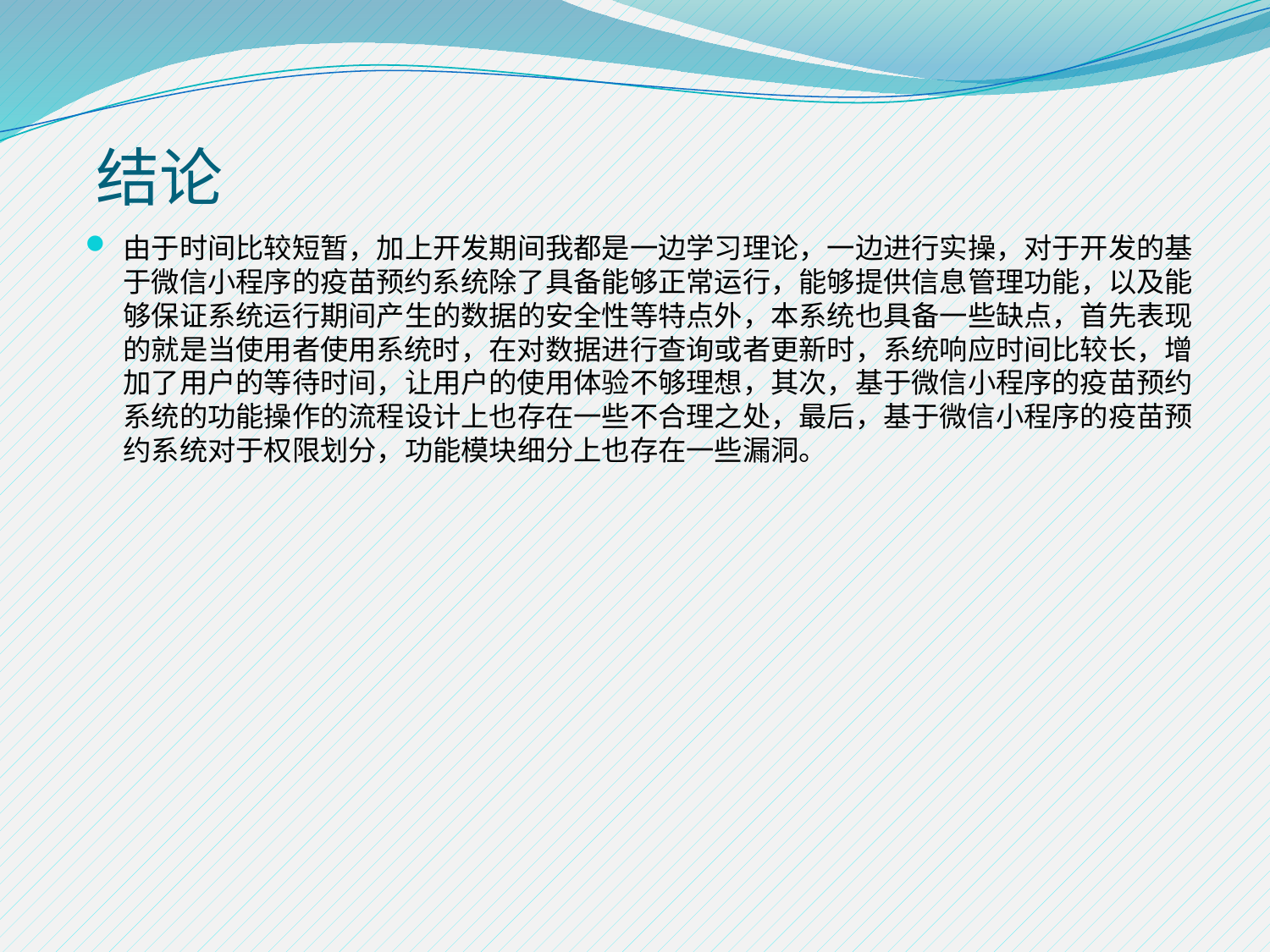

# 结论
由于时间比较短暂，加上开发期间我都是一边学习理论，一边进行实操，对于开发的基于微信小程序的疫苗预约系统除了具备能够正常运行，能够提供信息管理功能，以及能够保证系统运行期间产生的数据的安全性等特点外，本系统也具备一些缺点，首先表现的就是当使用者使用系统时，在对数据进行查询或者更新时，系统响应时间比较长，增加了用户的等待时间，让用户的使用体验不够理想，其次，基于微信小程序的疫苗预约系统的功能操作的流程设计上也存在一些不合理之处，最后，基于微信小程序的疫苗预约系统对于权限划分，功能模块细分上也存在一些漏洞。